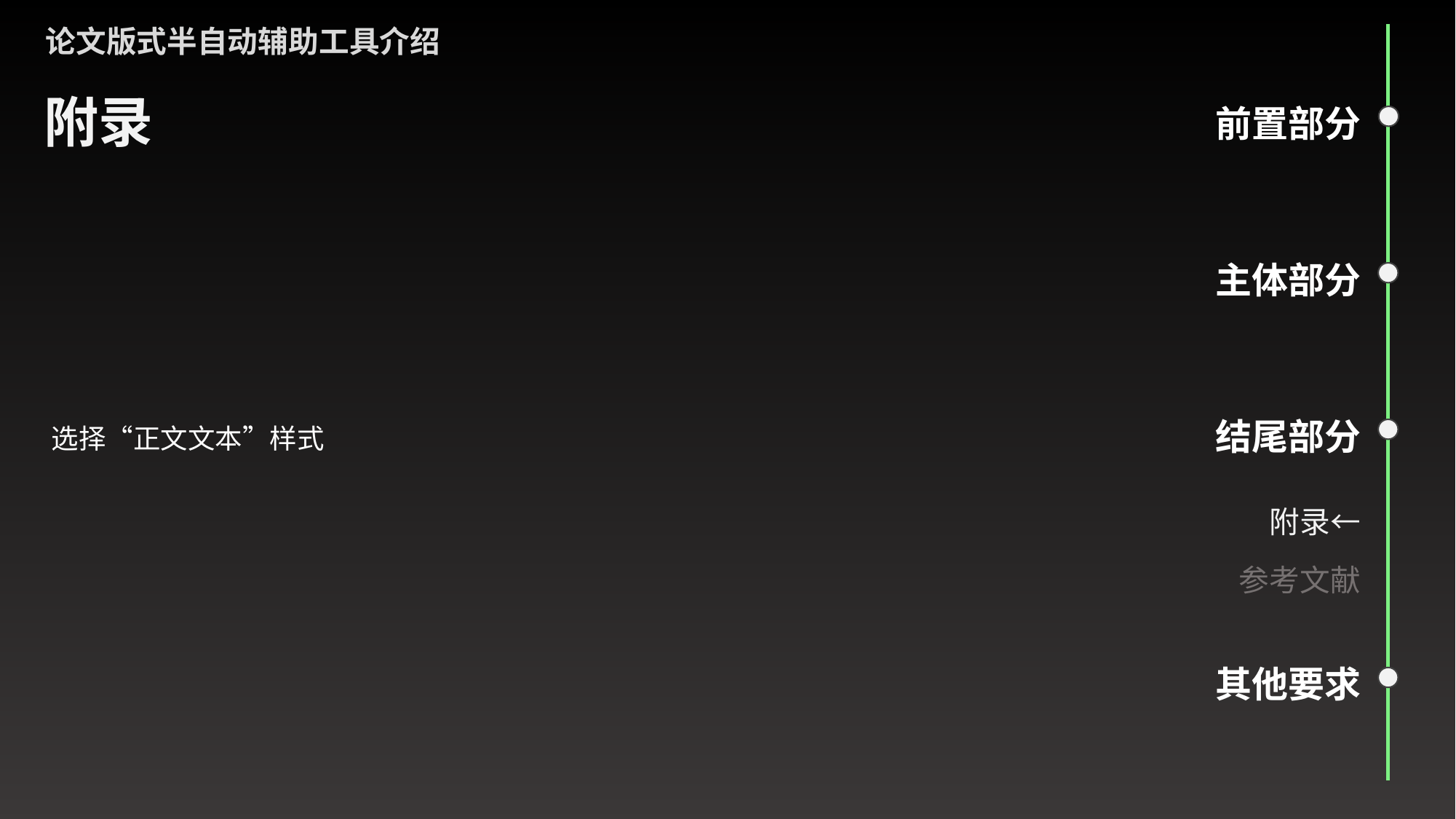

论文版式半自动辅助工具介绍
附录
前置部分

主体部分

结尾部分
选择“正文文本”样式

附录←
参考文献
其他要求